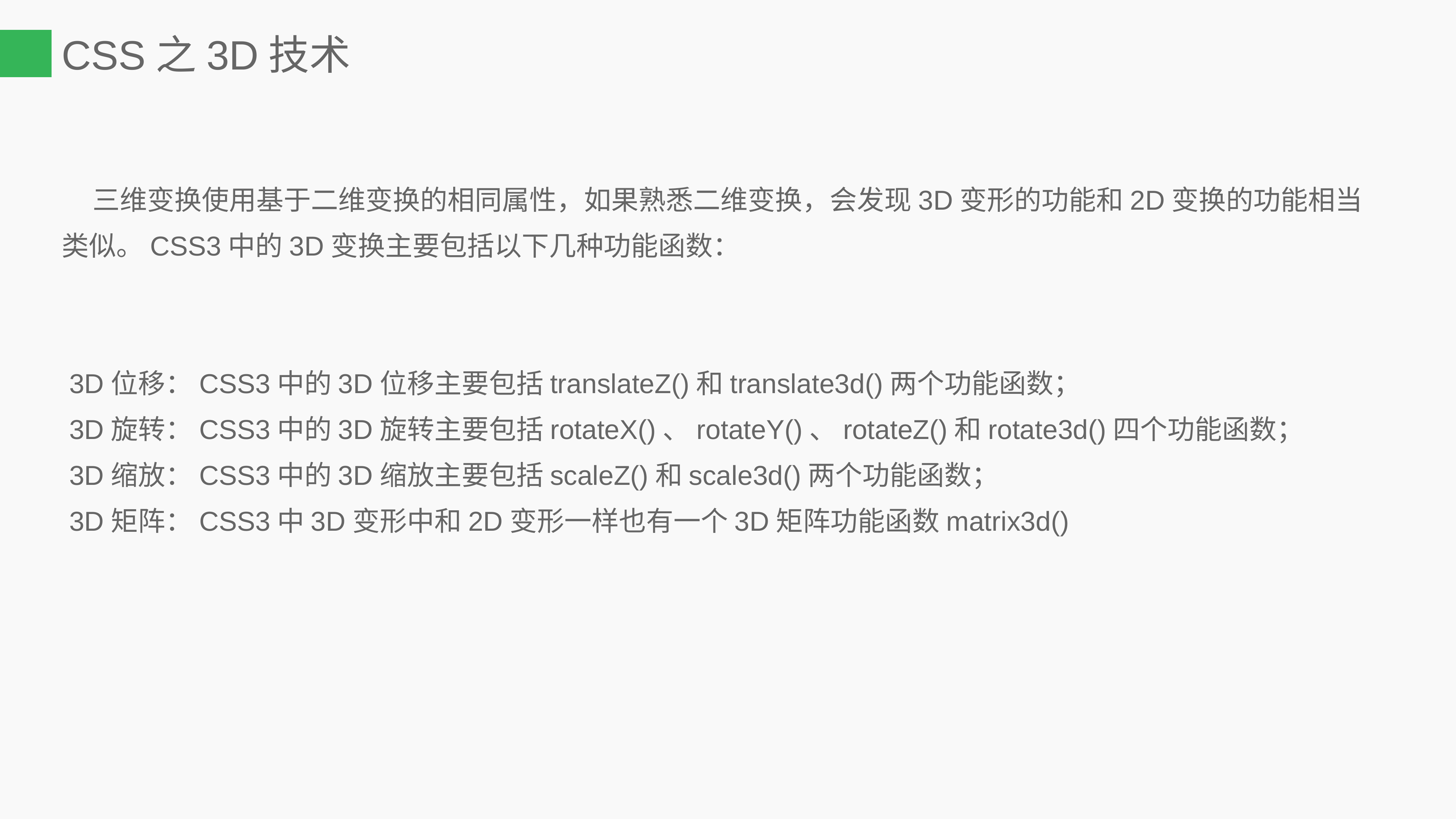

# CSS之3D技术
    三维变换使用基于二维变换的相同属性，如果熟悉二维变换，会发现3D变形的功能和2D变换的功能相当类似。CSS3中的3D变换主要包括以下几种功能函数：

 3D位移：CSS3中的3D位移主要包括translateZ()和translate3d()两个功能函数；
 3D旋转：CSS3中的3D旋转主要包括rotateX()、rotateY()、rotateZ()和rotate3d()四个功能函数；
 3D缩放：CSS3中的3D缩放主要包括scaleZ()和scale3d()两个功能函数；
 3D矩阵：CSS3中3D变形中和2D变形一样也有一个3D矩阵功能函数matrix3d()